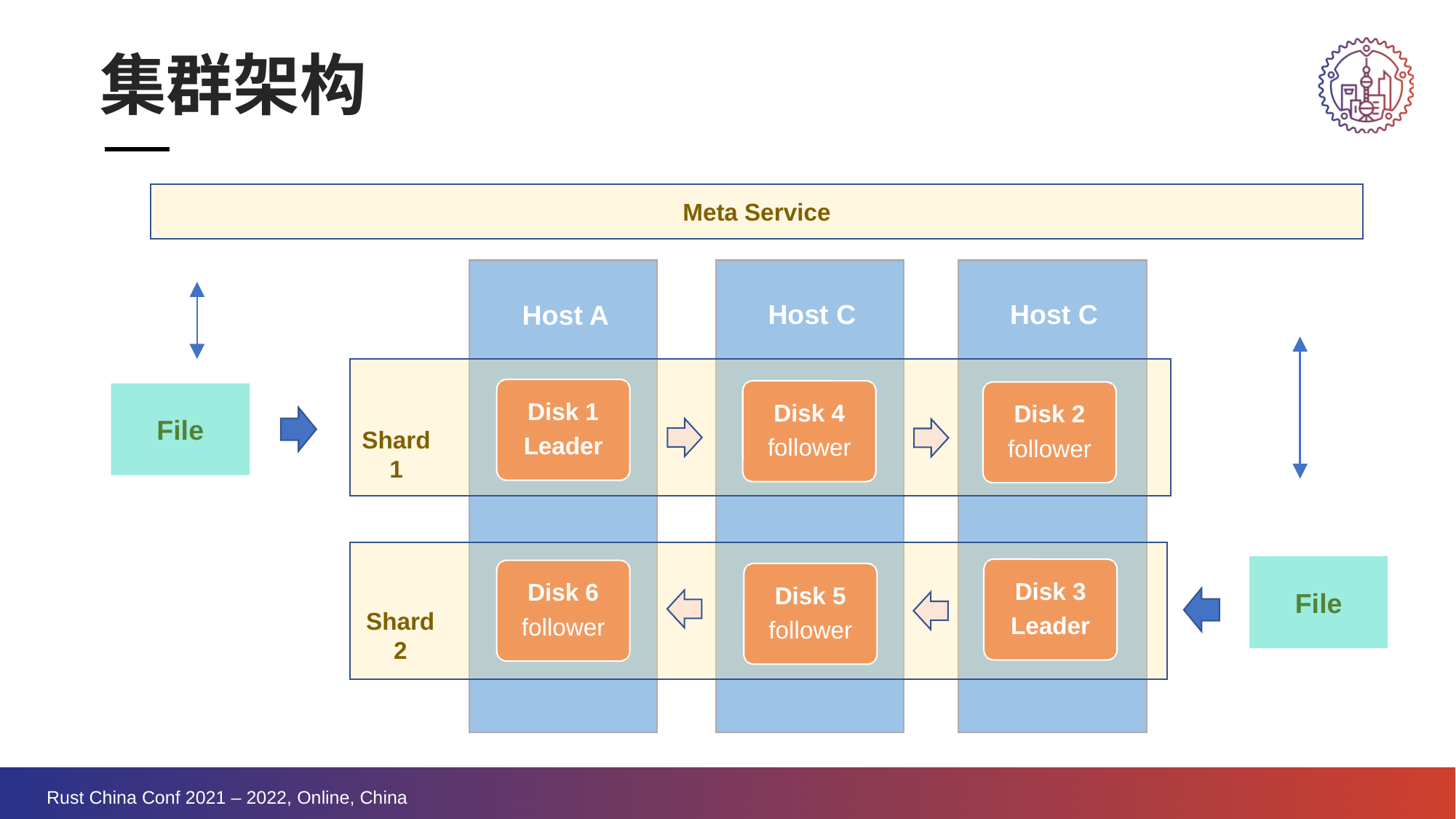

集群架构
Meta Service

Host C
Host C
Host A

Disk 1
Leader

Disk 4
follower

Disk 2
follower
File

Shard
1

File

Disk 3
Leader

Disk 6
follower

Disk 5
follower

Shard
2